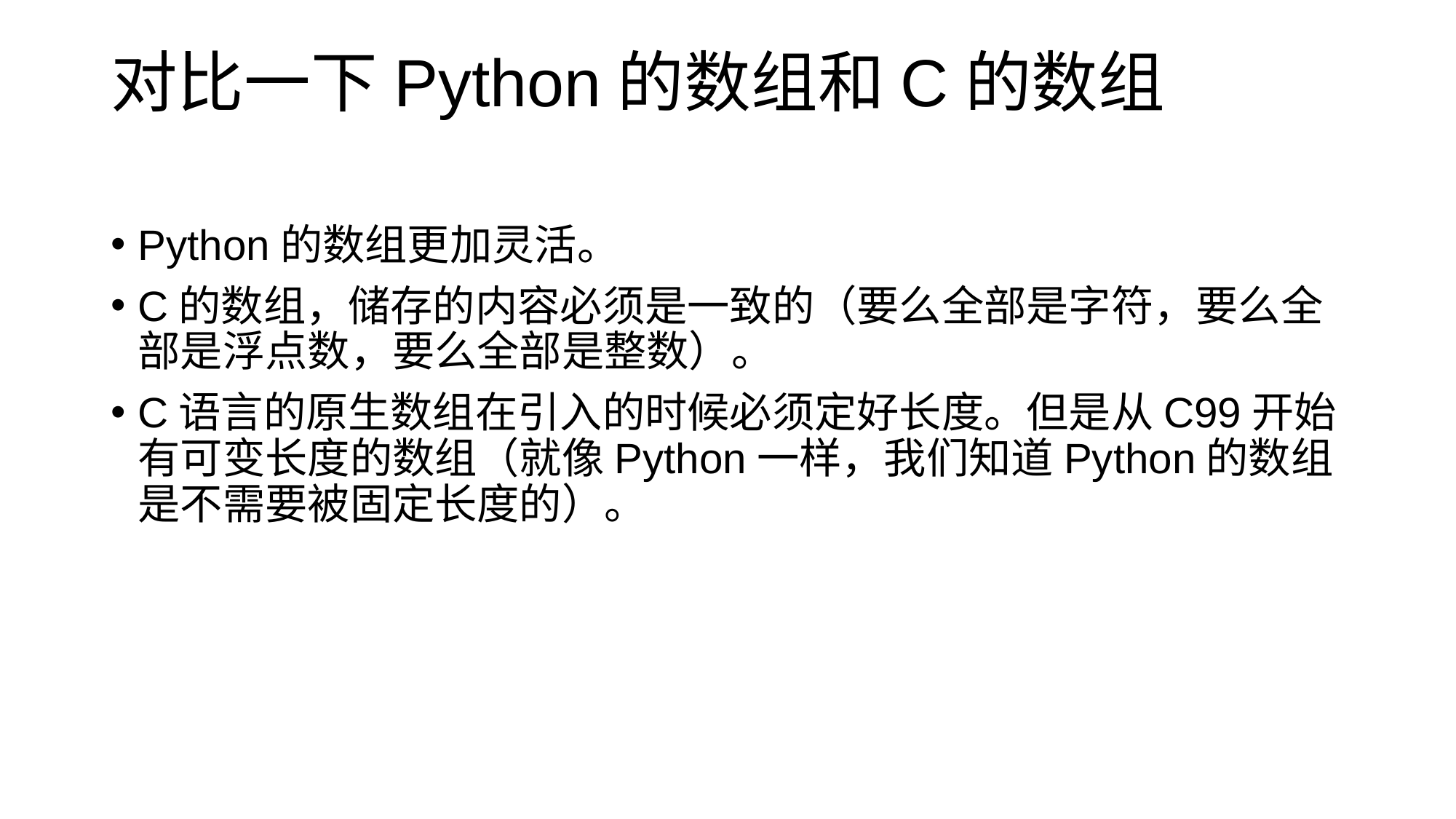

# 对比一下Python的数组和C的数组
Python的数组更加灵活。
C的数组，储存的内容必须是一致的（要么全部是字符，要么全部是浮点数，要么全部是整数）。
C语言的原生数组在引入的时候必须定好长度。但是从C99开始有可变长度的数组（就像Python一样，我们知道Python的数组是不需要被固定长度的）。